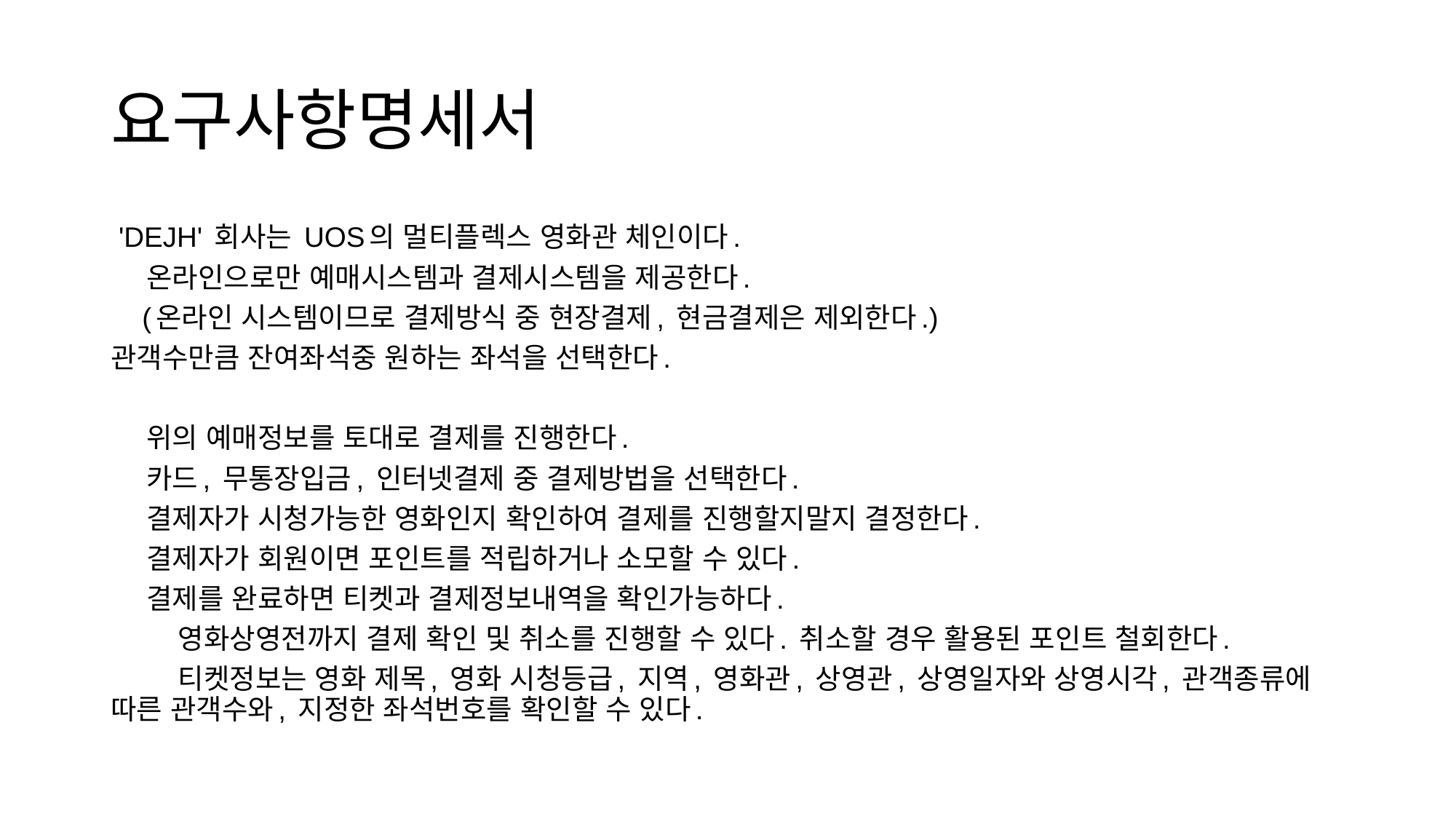

# 요구사항명세서
 'DEJH' 회사는 UOS의 멀티플렉스 영화관 체인이다.
    온라인으로만 예매시스템과 결제시스템을 제공한다.
    (온라인 시스템이므로 결제방식 중 현장결제, 현금결제은 제외한다.)
관객수만큼 잔여좌석중 원하는 좌석을 선택한다.

    위의 예매정보를 토대로 결제를 진행한다.
    카드, 무통장입금, 인터넷결제 중 결제방법을 선택한다.
    결제자가 시청가능한 영화인지 확인하여 결제를 진행할지말지 결정한다.
    결제자가 회원이면 포인트를 적립하거나 소모할 수 있다.
    결제를 완료하면 티켓과 결제정보내역을 확인가능하다.
        영화상영전까지 결제 확인 및 취소를 진행할 수 있다. 취소할 경우 활용된 포인트 철회한다.
        티켓정보는 영화 제목, 영화 시청등급, 지역, 영화관, 상영관, 상영일자와 상영시각, 관객종류에 따른 관객수와, 지정한 좌석번호를 확인할 수 있다.